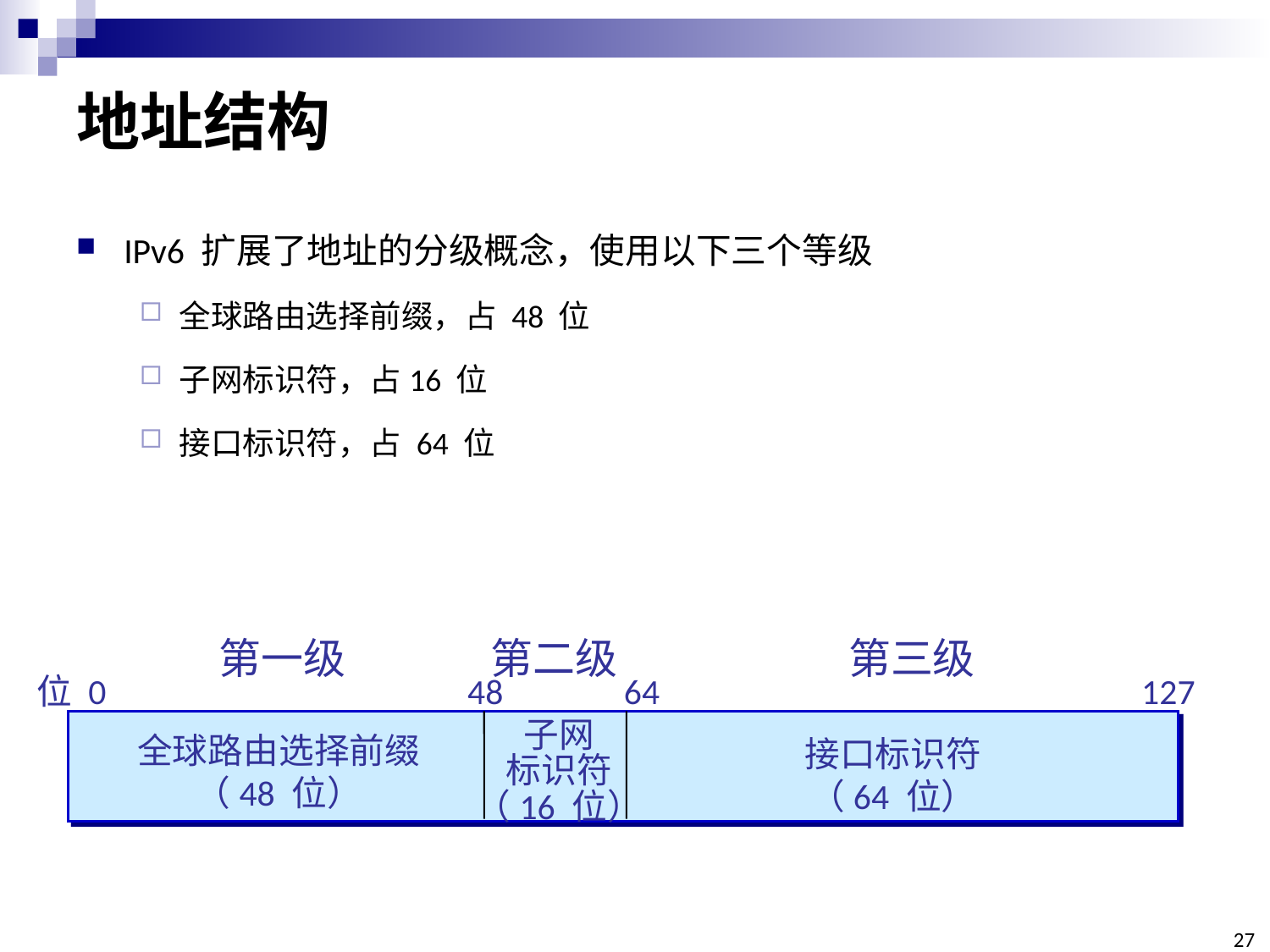

# 地址结构
IPv6 扩展了地址的分级概念，使用以下三个等级
全球路由选择前缀，占 48 位
子网标识符，占16 位
接口标识符，占 64 位
第一级
第二级
第三级
位 0                                             48               64                                                            127

子网
标识符
（16 位）
全球路由选择前缀
（48 位）
接口标识符
（64 位）
27